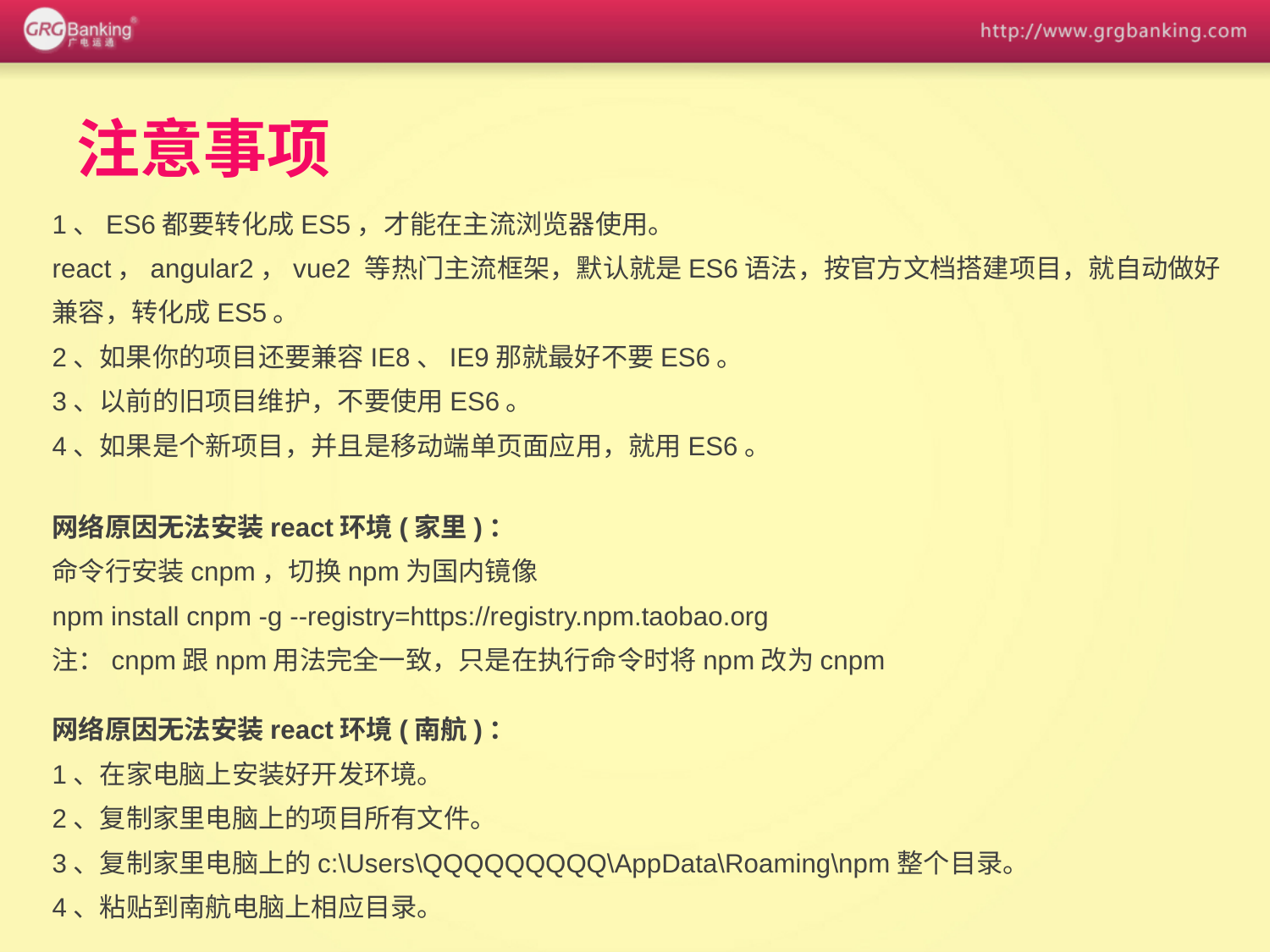

# 注意事项
1、ES6都要转化成ES5，才能在主流浏览器使用。
react，angular2，vue2 等热门主流框架，默认就是ES6语法，按官方文档搭建项目，就自动做好兼容，转化成ES5。
2、如果你的项目还要兼容IE8、IE9那就最好不要ES6。
3、以前的旧项目维护，不要使用ES6。
4、如果是个新项目，并且是移动端单页面应用，就用ES6。
网络原因无法安装react环境(家里)：
命令行安装cnpm，切换npm为国内镜像
npm install cnpm -g --registry=https://registry.npm.taobao.org
注：cnpm跟npm用法完全一致，只是在执行命令时将npm改为cnpm
网络原因无法安装react环境(南航)：
1、在家电脑上安装好开发环境。
2、复制家里电脑上的项目所有文件。
3、复制家里电脑上的c:\Users\QQQQQQQQQ\AppData\Roaming\npm整个目录。
4、粘贴到南航电脑上相应目录。